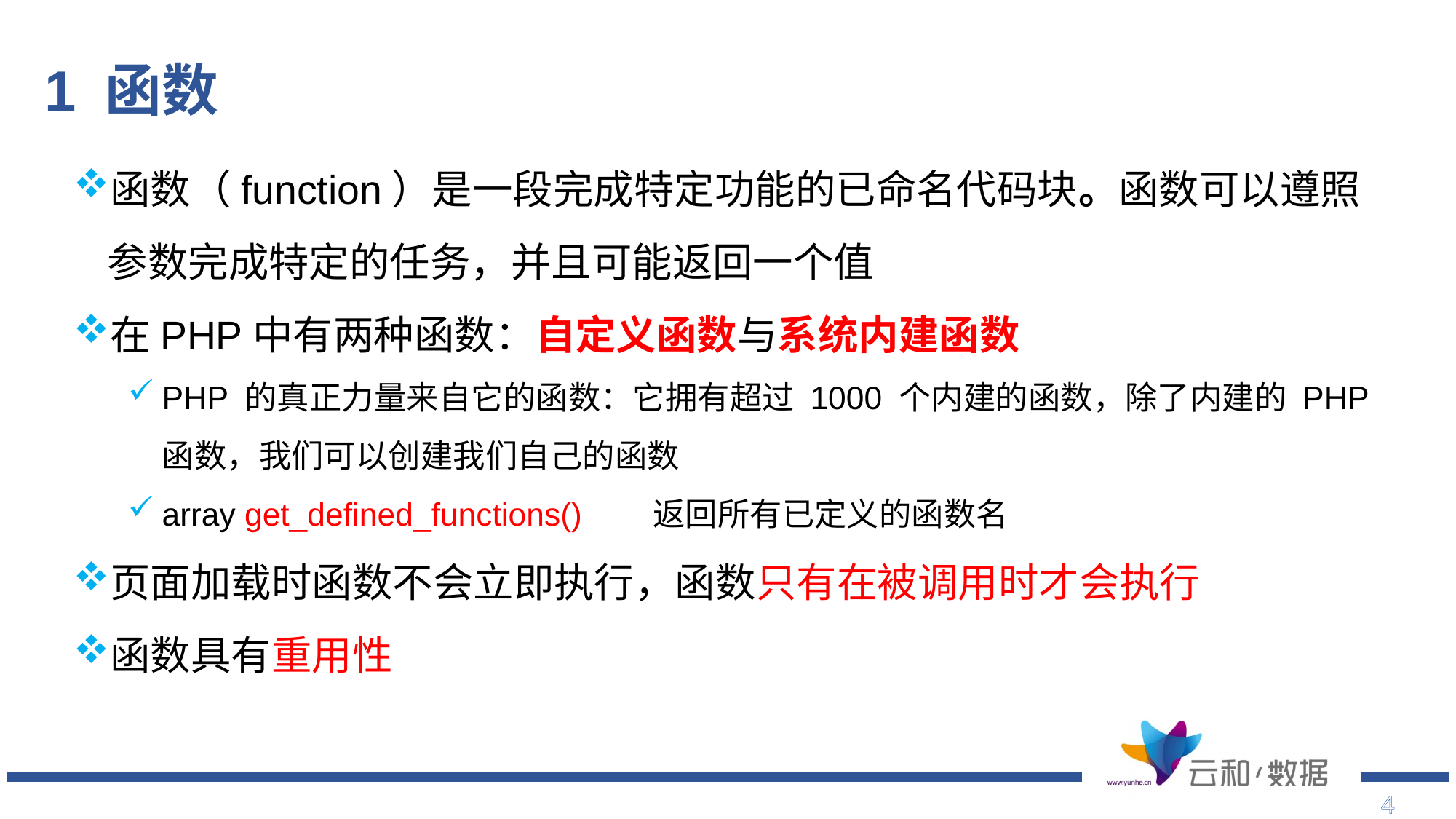

1 函数
函数（function）是一段完成特定功能的已命名代码块。函数可以遵照参数完成特定的任务，并且可能返回一个值
在PHP中有两种函数：自定义函数与系统内建函数
PHP 的真正力量来自它的函数：它拥有超过 1000 个内建的函数，除了内建的 PHP 函数，我们可以创建我们自己的函数
array get_defined_functions()       返回所有已定义的函数名
页面加载时函数不会立即执行，函数只有在被调用时才会执行
函数具有重用性